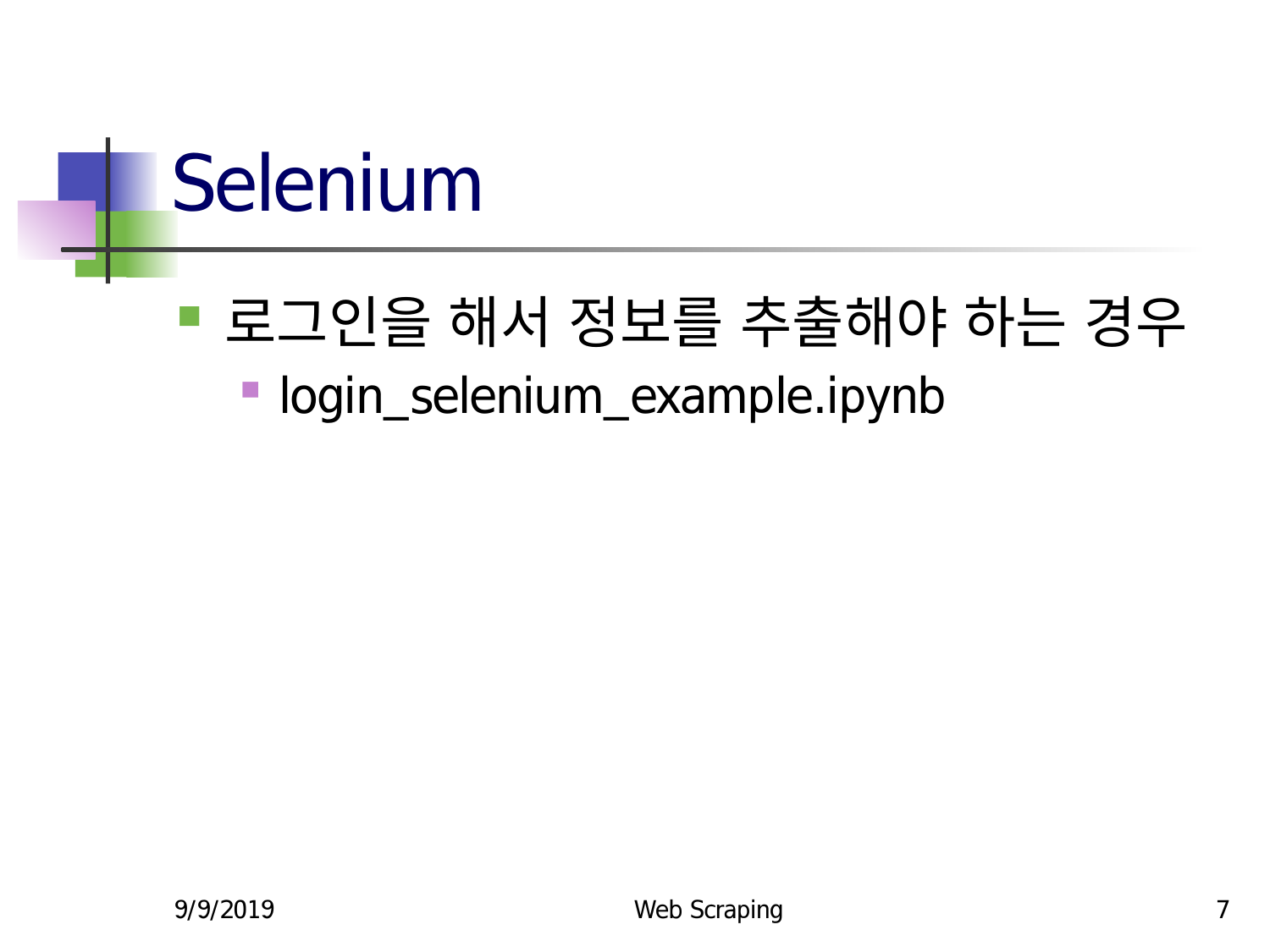

# Selenium
로그인을 해서 정보를 추출해야 하는 경우
login_selenium_example.ipynb
9/9/2019
Web Scraping
7